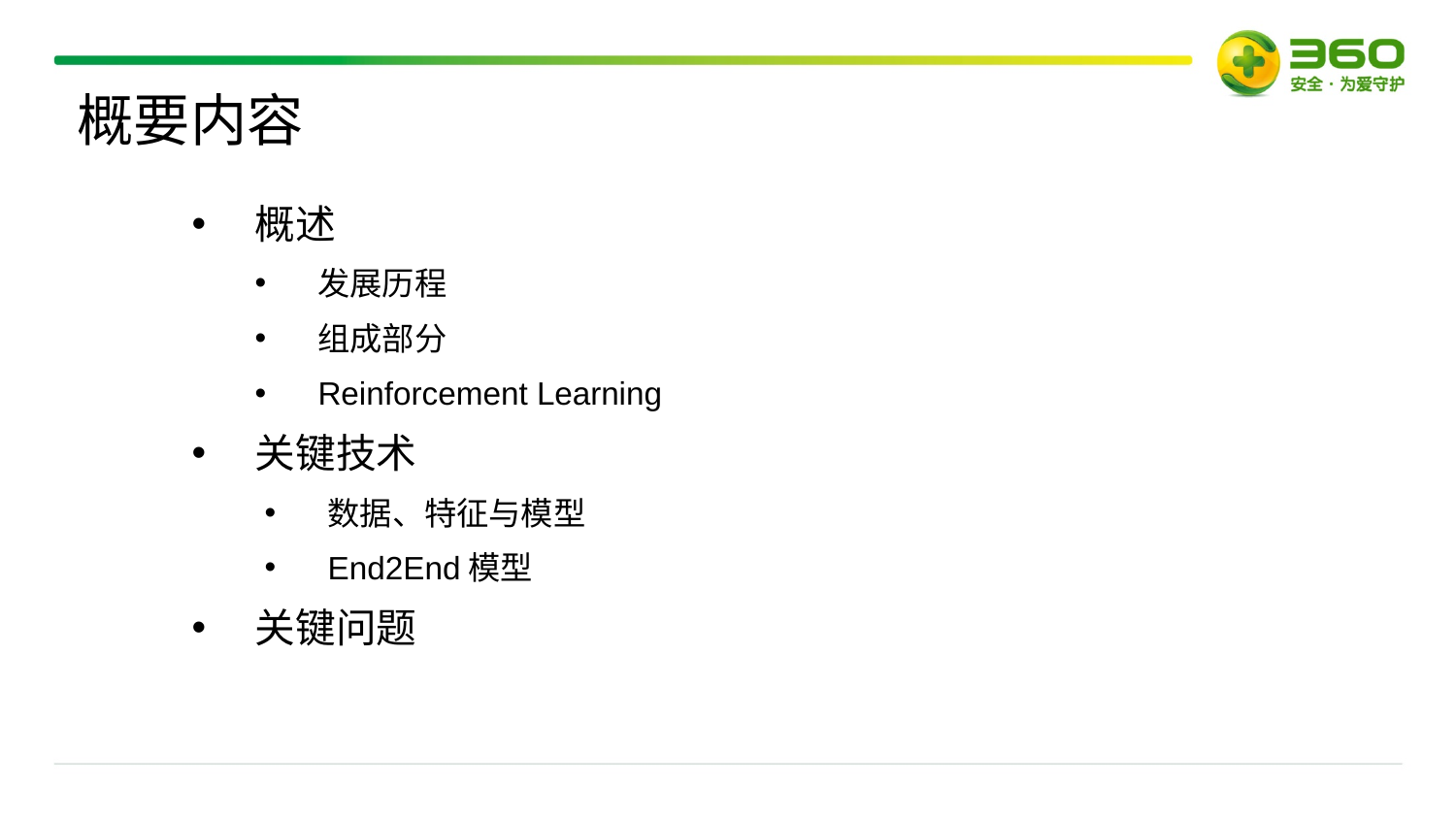

概要内容
概述
发展历程
组成部分
Reinforcement Learning
关键技术
数据、特征与模型
End2End模型
关键问题